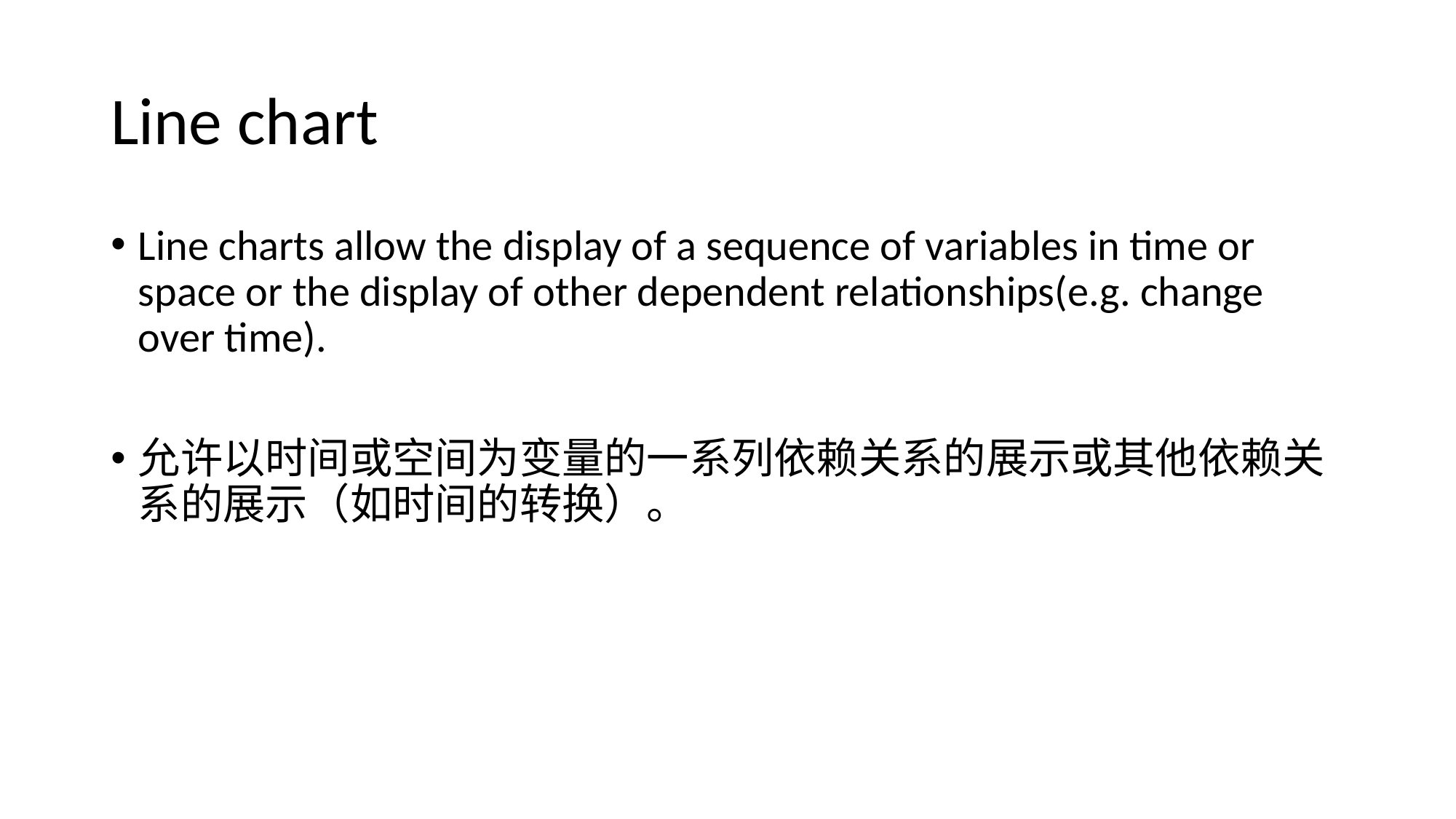

# Line chart
Line charts allow the display of a sequence of variables in time or space or the display of other dependent relationships(e.g. change over time).

允许以时间或空间为变量的一系列依赖关系的展示或其他依赖关系的展示（如时间的转换）。